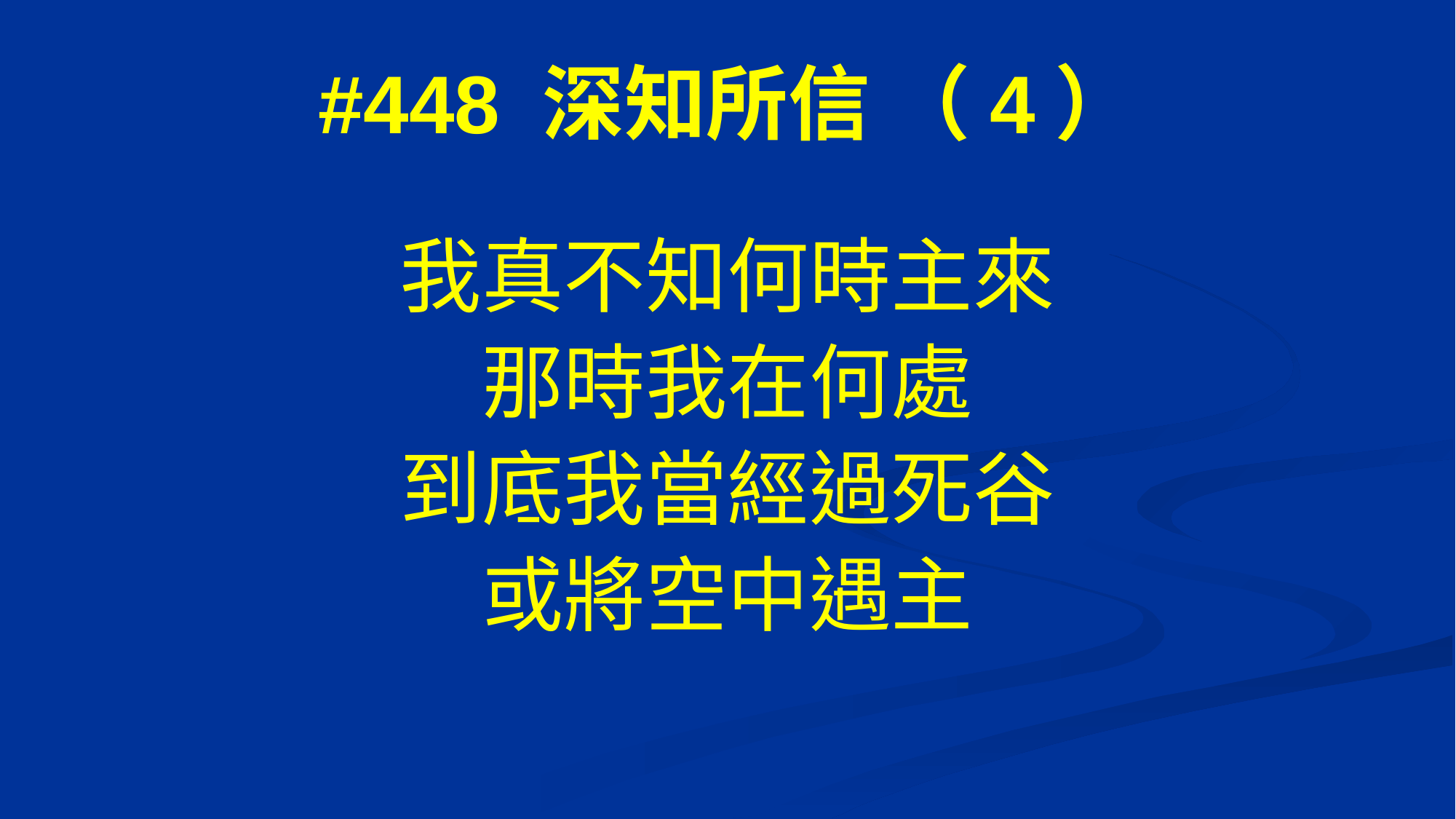

# #448 深知所信 （4）
我真不知何時主來
那時我在何處
到底我當經過死谷
或將空中遇主